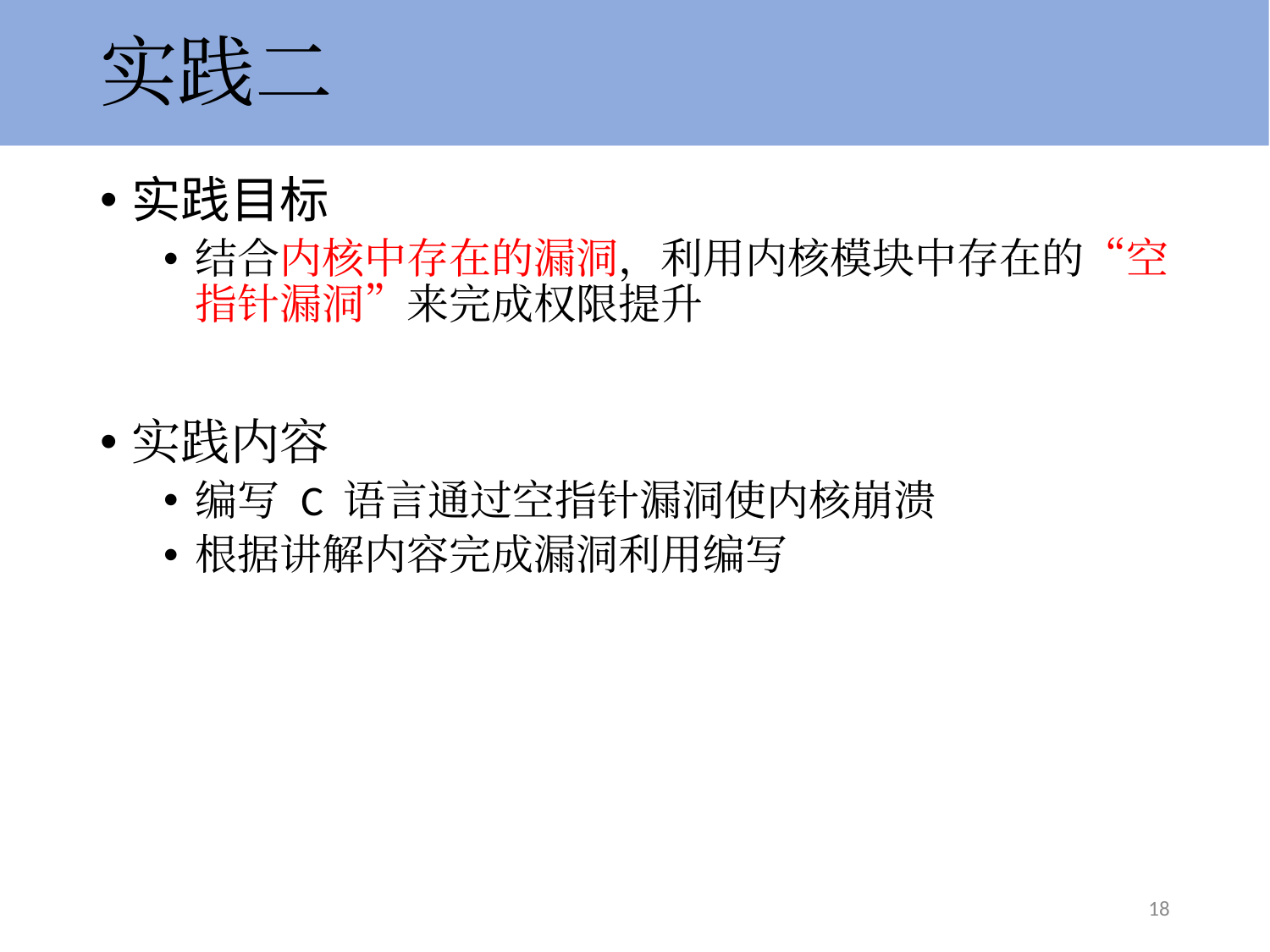

# 实践二
实践目标
结合内核中存在的漏洞，利用内核模块中存在的“空指针漏洞”来完成权限提升

实践内容
编写 C 语言通过空指针漏洞使内核崩溃
根据讲解内容完成漏洞利用编写
18